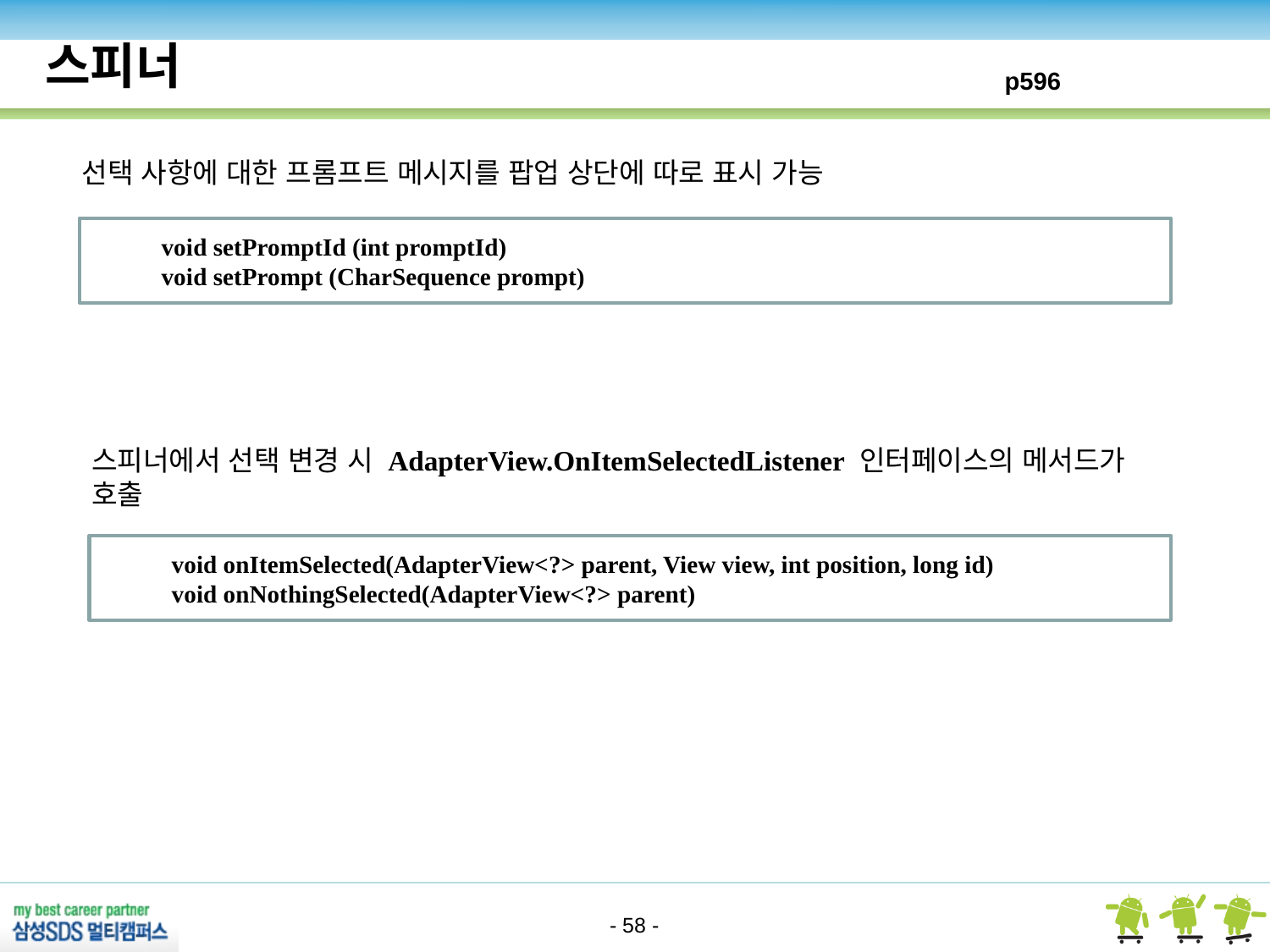

스피너
p596
선택 사항에 대한 프롬프트 메시지를 팝업 상단에 따로 표시 가능
 void setPromptId (int promptId)
 void setPrompt (CharSequence prompt)
스피너에서 선택 변경 시 AdapterView.OnItemSelectedListener 인터페이스의 메서드가 호출
 void onItemSelected(AdapterView<?> parent, View view, int position, long id)
 void onNothingSelected(AdapterView<?> parent)
- 58 -